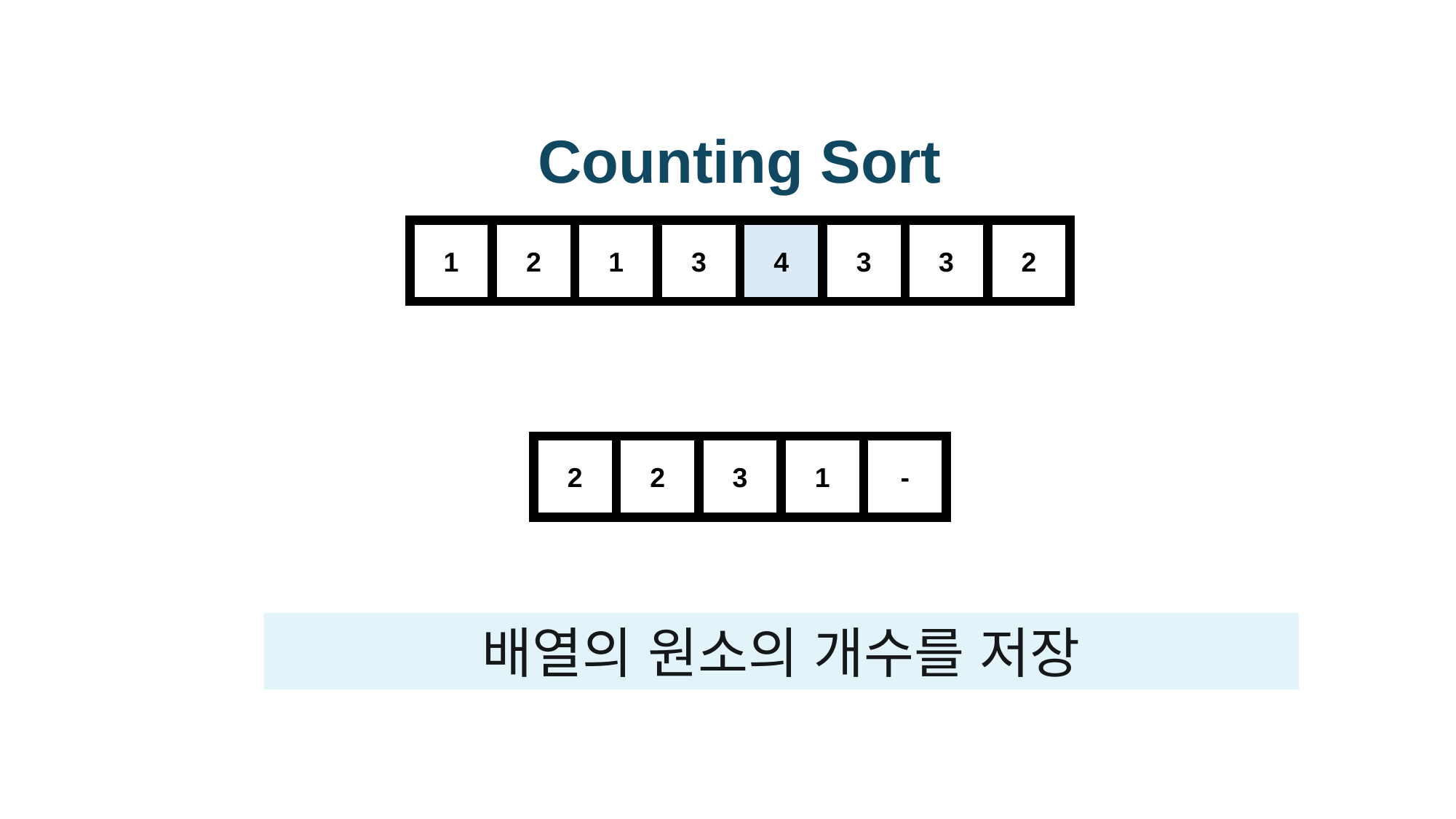

Counting Sort
2
3
3
3
4
1
2
1
1
-
3
2
2
배열의 원소의 개수를 저장